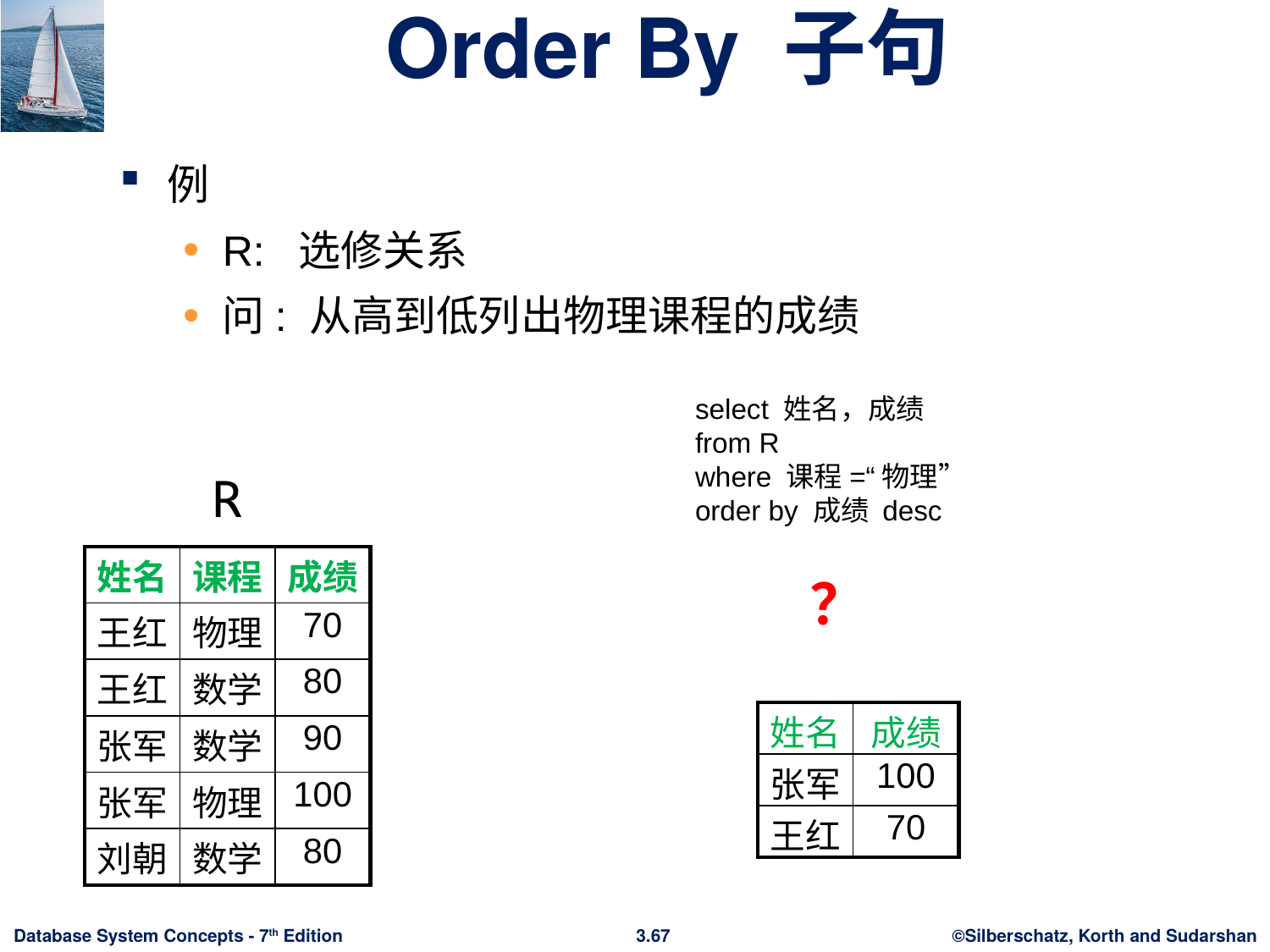

# Order By 子句
例
R:  选修关系
问: 从高到低列出物理课程的成绩

select 姓名，成绩
from R
where 课程=“物理”
order by 成绩 desc
R
| 姓名 | 课程 | 成绩 |
| --- | --- | --- |
| 王红 | 物理 | 70 |
| 王红 | 数学 | 80 |
| 张军 | 数学 | 90 |
| 张军 | 物理 | 100 |
| 刘朝 | 数学 | 80 |
？
| 姓名 | 成绩 |
| --- | --- |
| 张军 | 100 |
| 王红 | 70 |